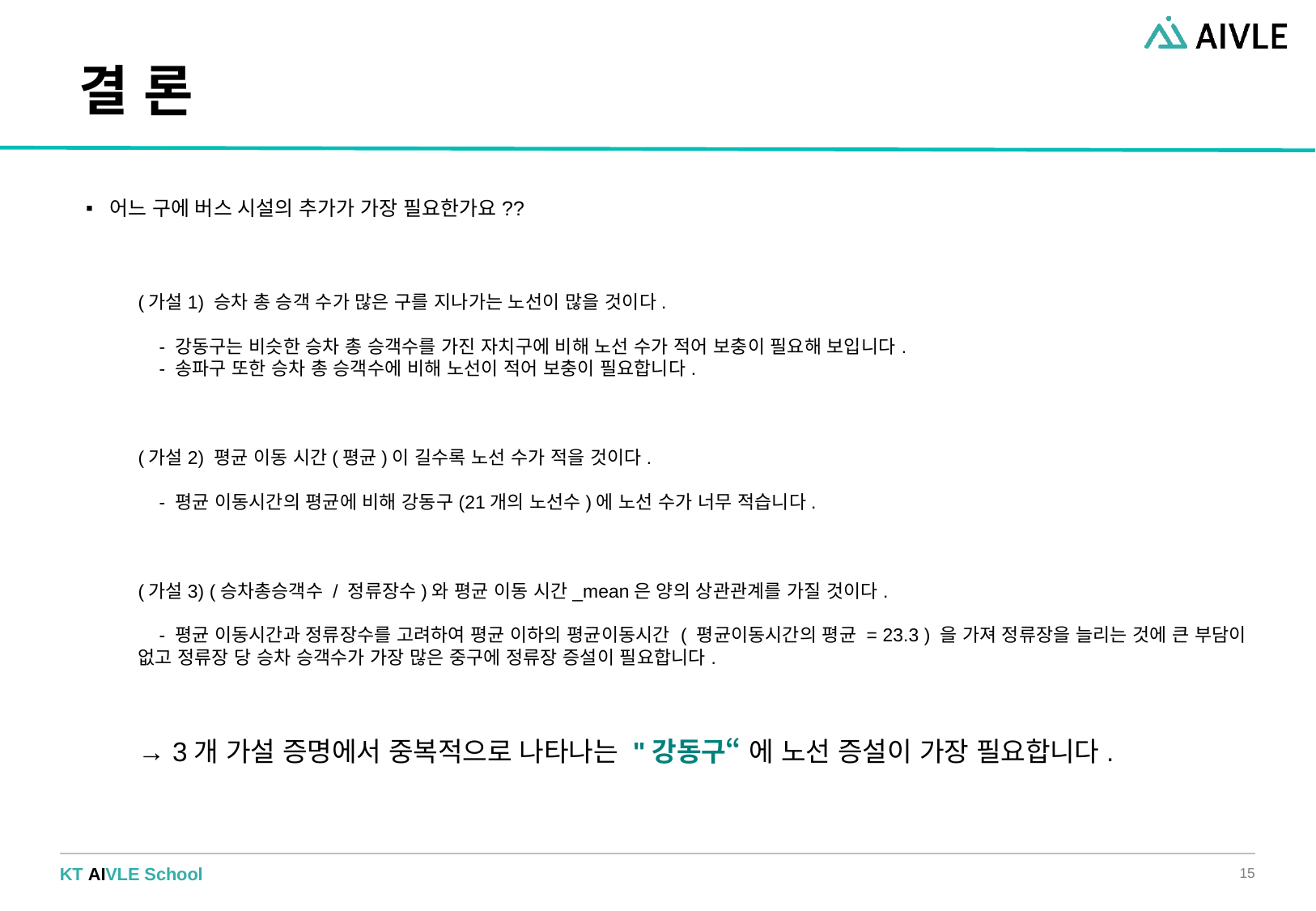

# 결 론
어느 구에 버스 시설의 추가가 가장 필요한가요??
(가설1) 승차 총 승객 수가 많은 구를 지나가는 노선이 많을 것이다.

    - 강동구는 비슷한 승차 총 승객수를 가진 자치구에 비해 노선 수가 적어 보충이 필요해 보입니다.
    - 송파구 또한 승차 총 승객수에 비해 노선이 적어 보충이 필요합니다.

(가설2) 평균 이동 시간(평균)이 길수록 노선 수가 적을 것이다.

    - 평균 이동시간의 평균에 비해 강동구(21개의 노선수)에 노선 수가 너무 적습니다.

(가설3) (승차총승객수 / 정류장수)와 평균 이동 시간_mean은 양의 상관관계를 가질 것이다.

    - 평균 이동시간과 정류장수를 고려하여 평균 이하의 평균이동시간 ( 평균이동시간의 평균 = 23.3 ) 을 가져 정류장을 늘리는 것에 큰 부담이 없고 정류장 당 승차 승객수가 가장 많은 중구에 정류장 증설이 필요합니다.

→ 3개 가설 증명에서 중복적으로 나타나는 "강동구“ 에 노선 증설이 가장 필요합니다.